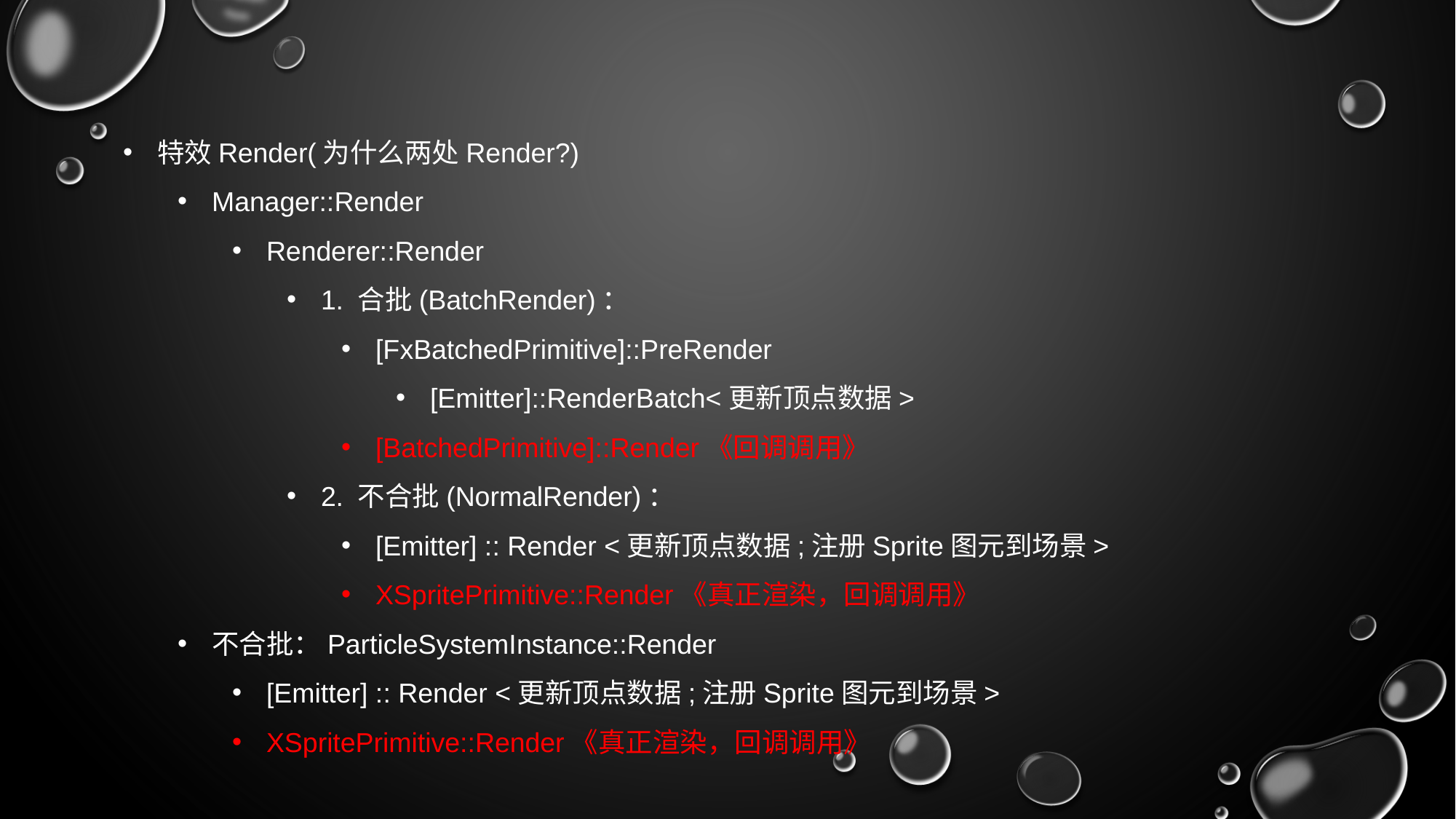

特效Render(为什么两处Render?)
Manager::Render
Renderer::Render
1. 合批(BatchRender)：
[FxBatchedPrimitive]::PreRender
[Emitter]::RenderBatch<更新顶点数据>
[BatchedPrimitive]::Render《回调调用》
2. 不合批(NormalRender)：
[Emitter] :: Render <更新顶点数据;注册Sprite图元到场景>
XSpritePrimitive::Render《真正渲染，回调调用》
不合批：ParticleSystemInstance::Render
[Emitter] :: Render <更新顶点数据;注册Sprite图元到场景>
XSpritePrimitive::Render《真正渲染，回调调用》